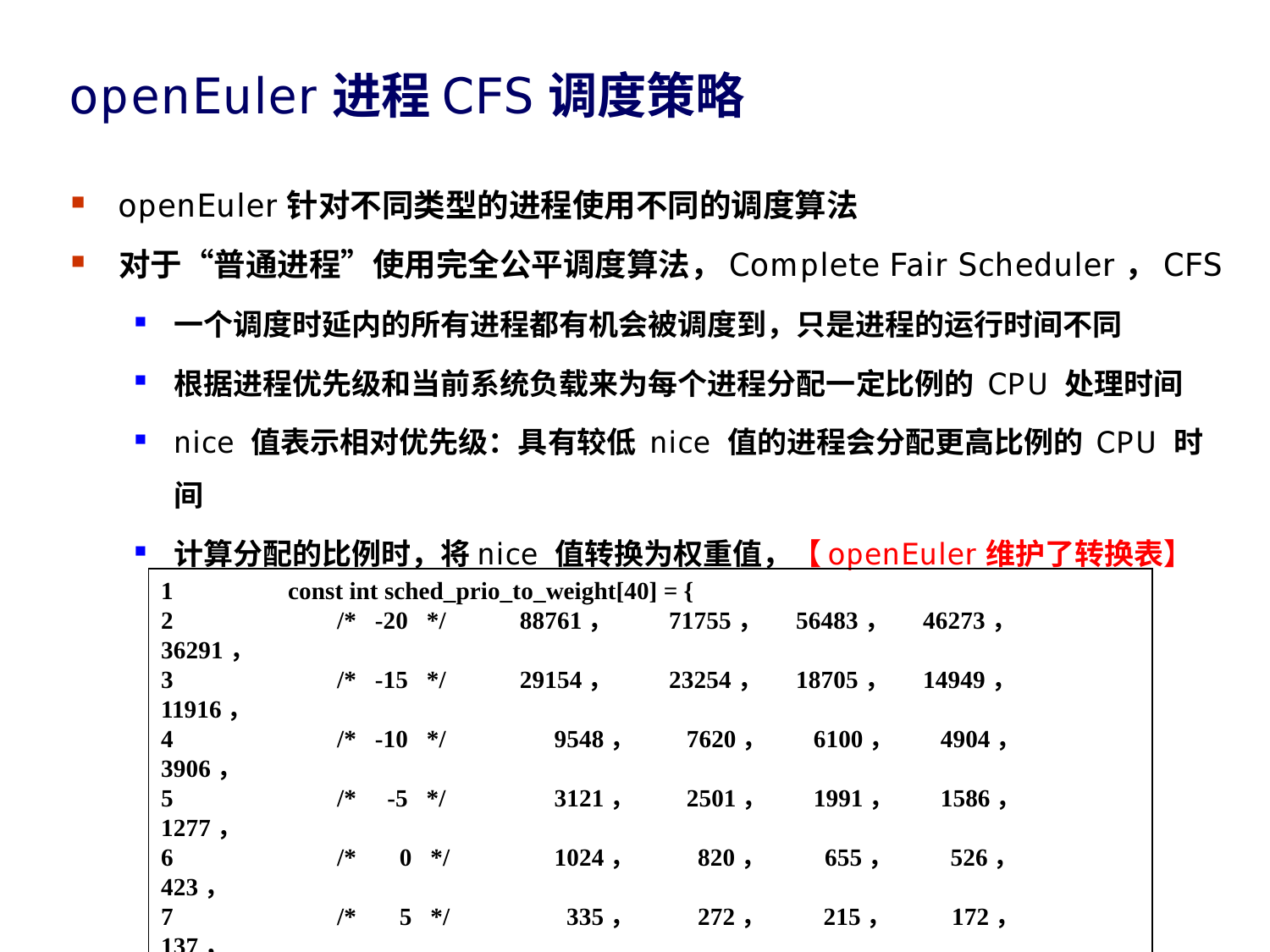

# openEuler进程CFS调度策略
openEuler针对不同类型的进程使用不同的调度算法
对于“普通进程”使用完全公平调度算法，Complete Fair Scheduler，CFS
一个调度时延内的所有进程都有机会被调度到，只是进程的运行时间不同
根据进程优先级和当前系统负载来为每个进程分配一定比例的 CPU 处理时间
nice 值表示相对优先级：具有较低 nice 值的进程会分配更高比例的 CPU 时间
计算分配的比例时，将nice 值转换为权重值，【openEuler维护了转换表】
1	const int sched_prio_to_weight[40] = {
2	        /*   -20   */            88761，	71755，	56483，	46273，	36291，
3	        /*   -15   */            29154，	23254，	18705，	14949，	11916，
4	        /*   -10   */	  9548，	  7620，	  6100，	  4904，	  3906，
5	        /*     -5   */	  3121，	  2501，	  1991，	  1586，	  1277，
6	        /*       0   */	  1024，	    820，	    655，         526，	    423，
7	        /*       5   */	    335，	    272，         215，	    172，	    137，
8	        /*     10   */	    110，	      87，	      70，	      56，	      45，
9	        /*     15   */	      36，	      29，	      23，	      18，	      15，
10	}